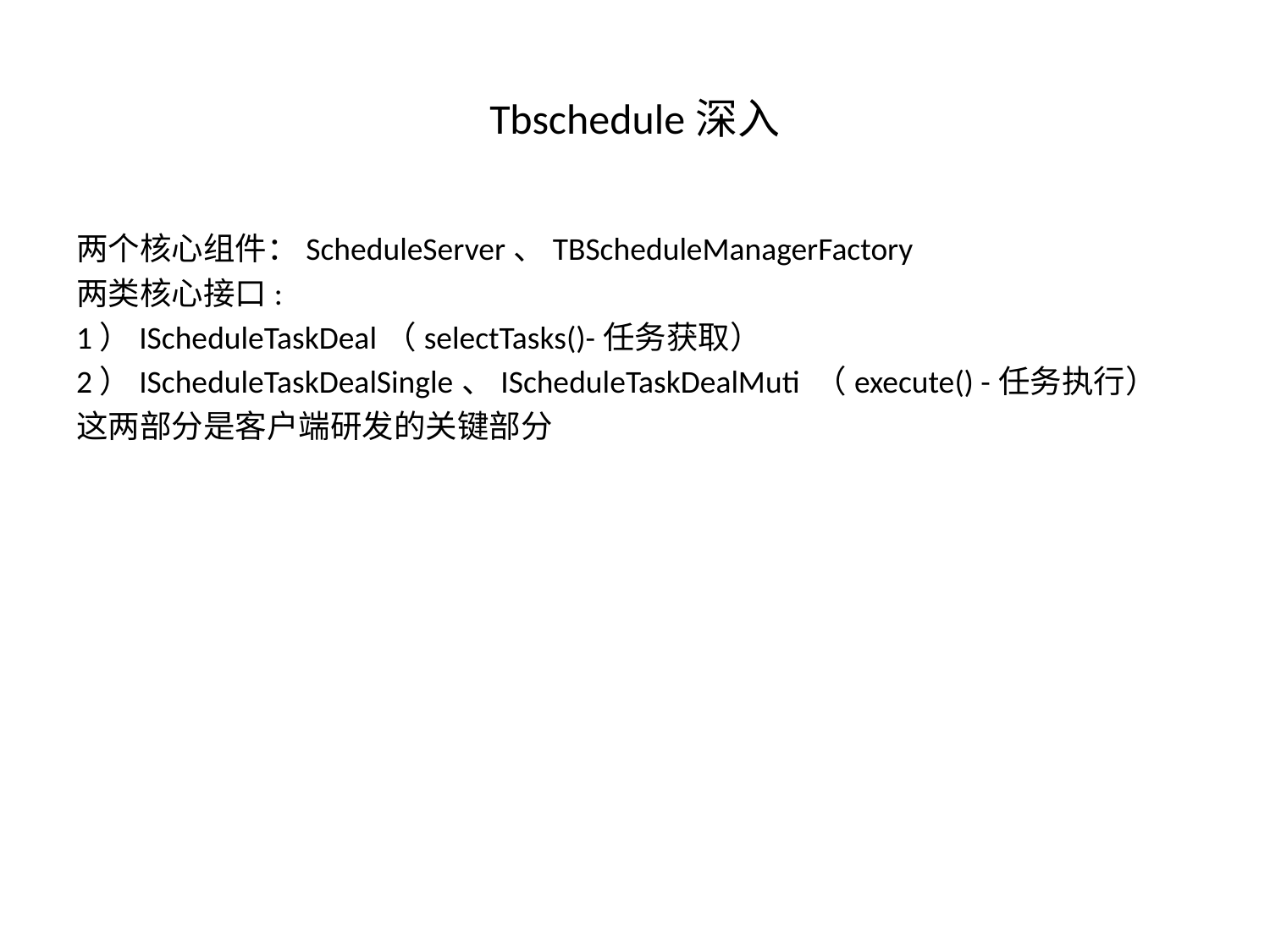

# Tbschedule深入
两个核心组件：ScheduleServer、TBScheduleManagerFactory
两类核心接口:
1）IScheduleTaskDeal（selectTasks()-任务获取）
2）IScheduleTaskDealSingle、IScheduleTaskDealMuti （execute() -任务执行）
这两部分是客户端研发的关键部分